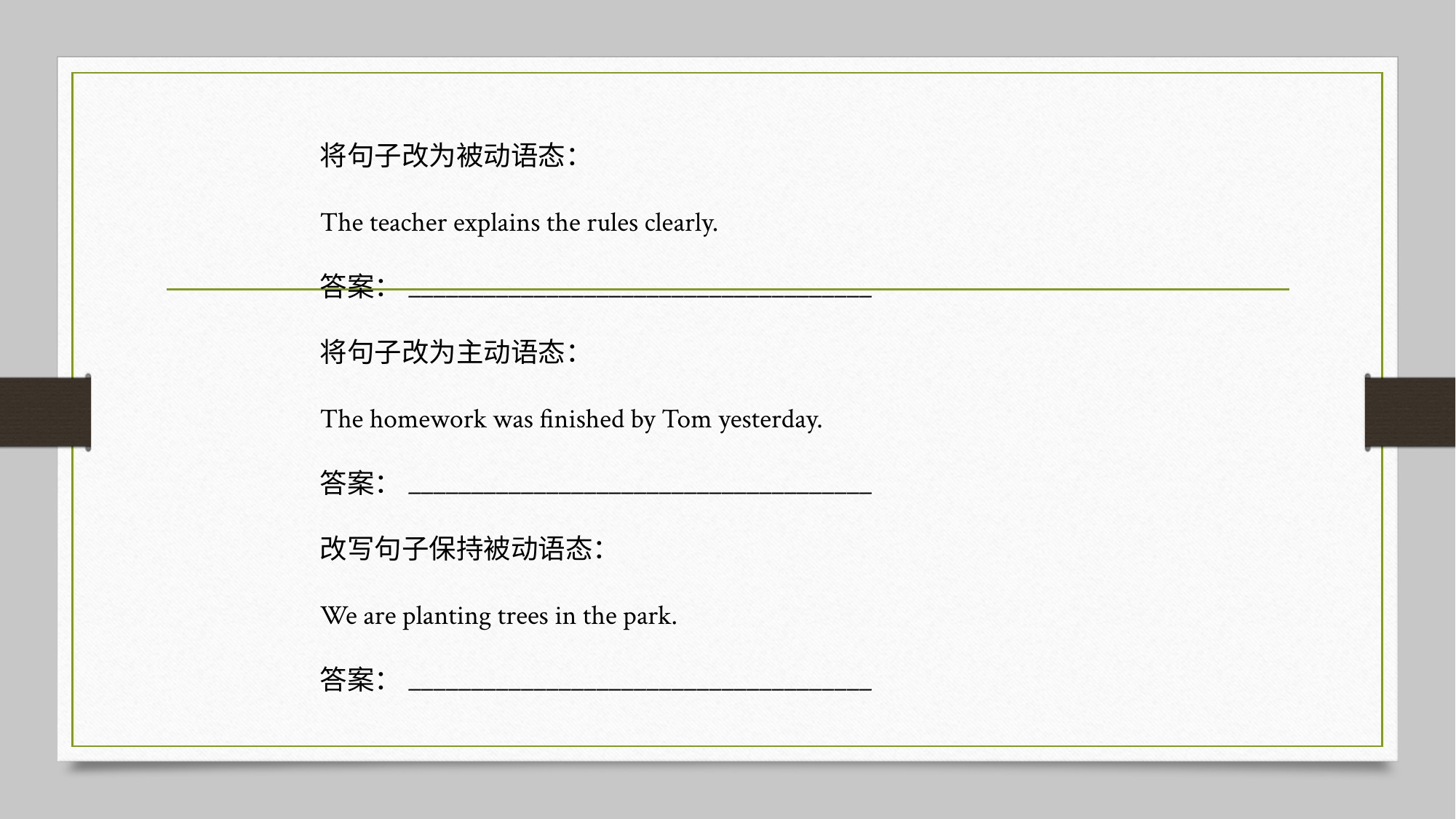

将句子改为被动语态：
The teacher explains the rules clearly.
答案：_____________________________________
将句子改为主动语态：
The homework was finished by Tom yesterday.
答案：_____________________________________
改写句子保持被动语态：
We are planting trees in the park.
答案：_____________________________________